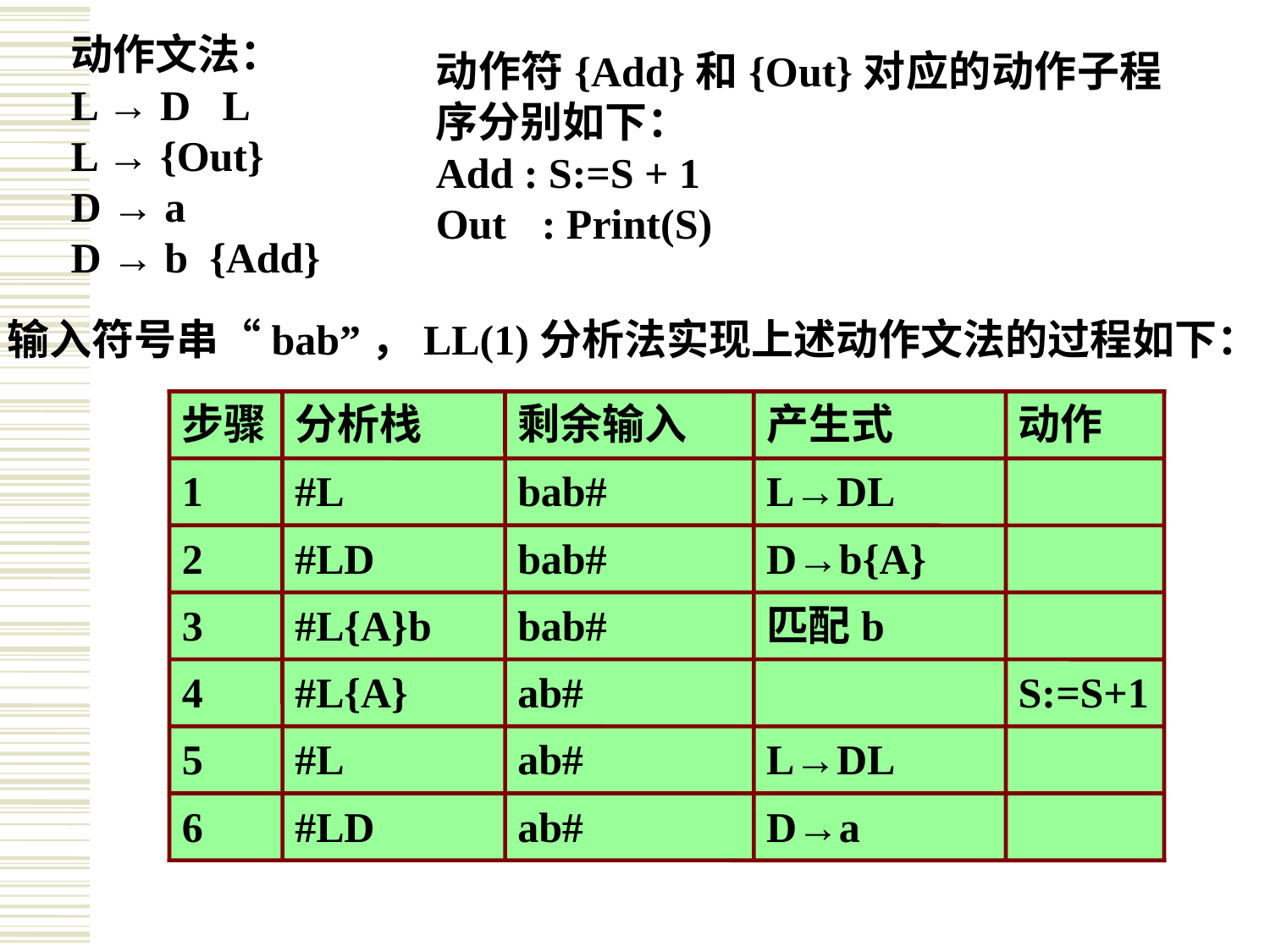

动作文法：
L → D   L
L → {Out}
D → a
D → b  {Add}
动作符{Add}和{Out}对应的动作子程序分别如下：
Add : S:=S + 1
Out 	 : Print(S)
输入符号串“bab”，LL(1)分析法实现上述动作文法的过程如下：
步骤

分析栈

剩余输入

产生式

动作

1
#L
bab#
L→DL

2
#LD
bab#
D→b{A}

3
#L{A}b
bab#
匹配b

4
#L{A}
ab#

S:=S+1

5
#L
ab#
L→DL

6
#LD
ab#
D→a